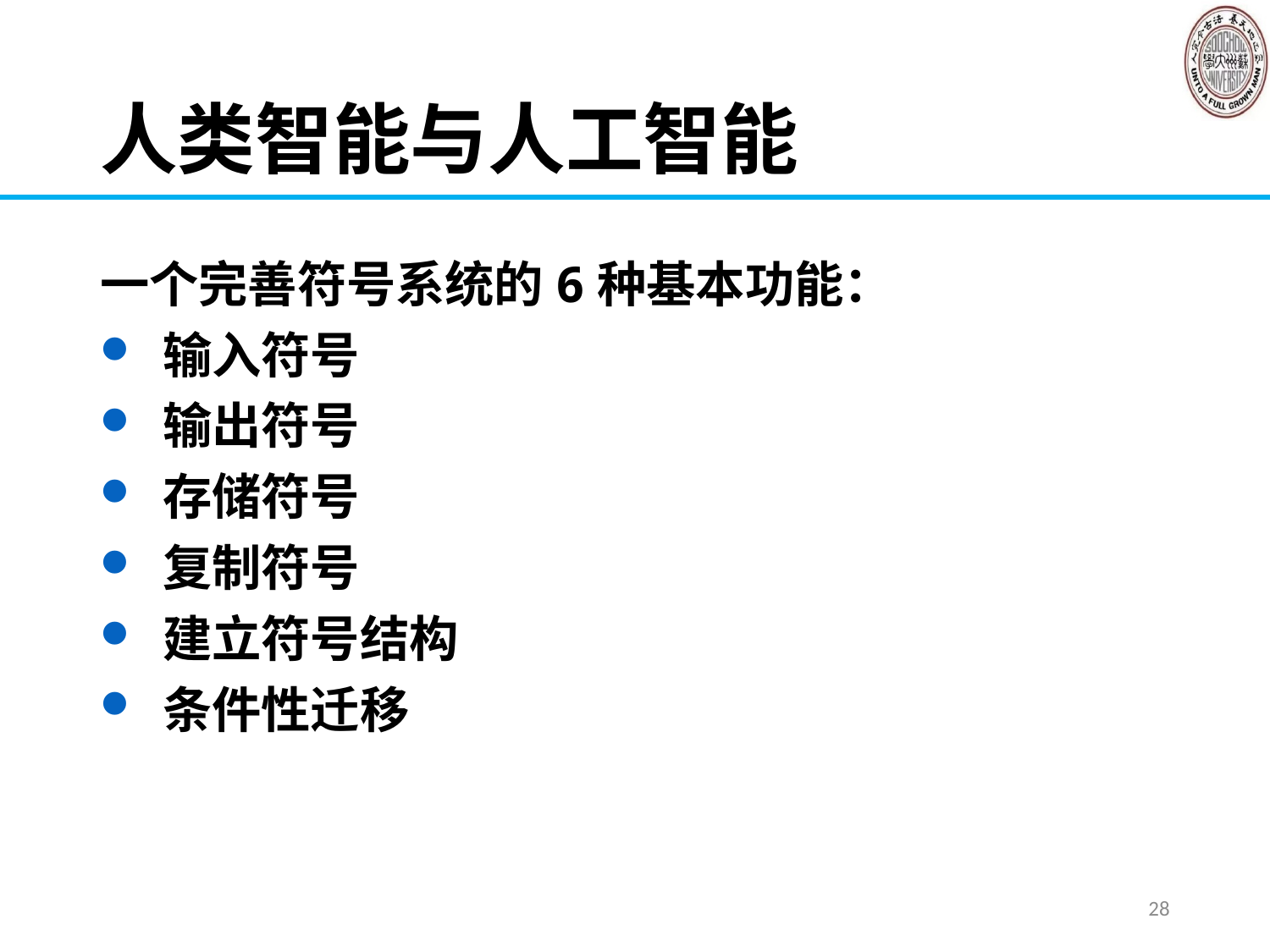

# 人类智能与人工智能
一个完善符号系统的6种基本功能：
 输入符号
 输出符号
 存储符号
 复制符号
 建立符号结构
 条件性迁移

28